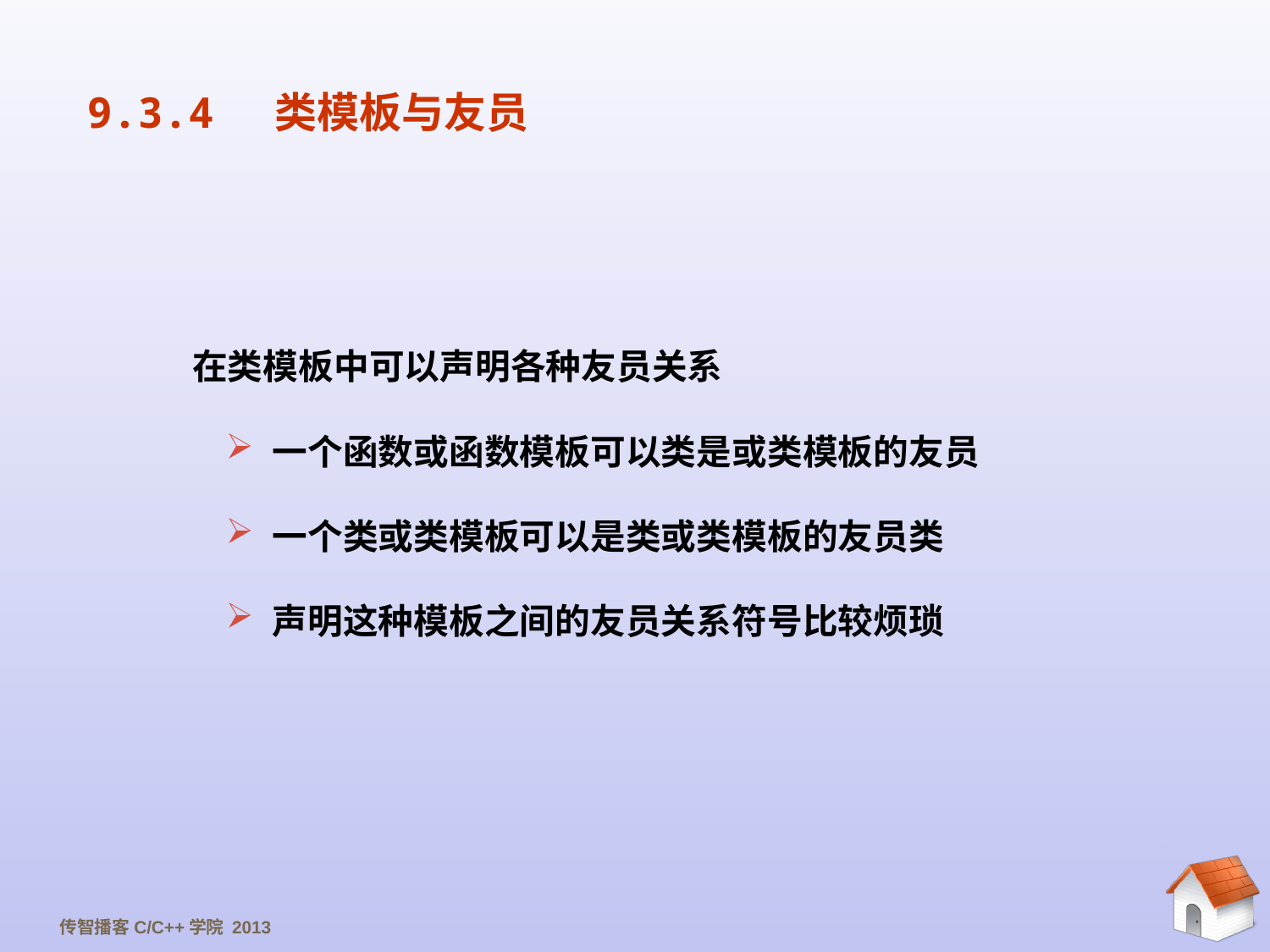

# 9.3.4  类模板与友员
在类模板中可以声明各种友员关系
 一个函数或函数模板可以类是或类模板的友员
 一个类或类模板可以是类或类模板的友员类
 声明这种模板之间的友员关系符号比较烦琐